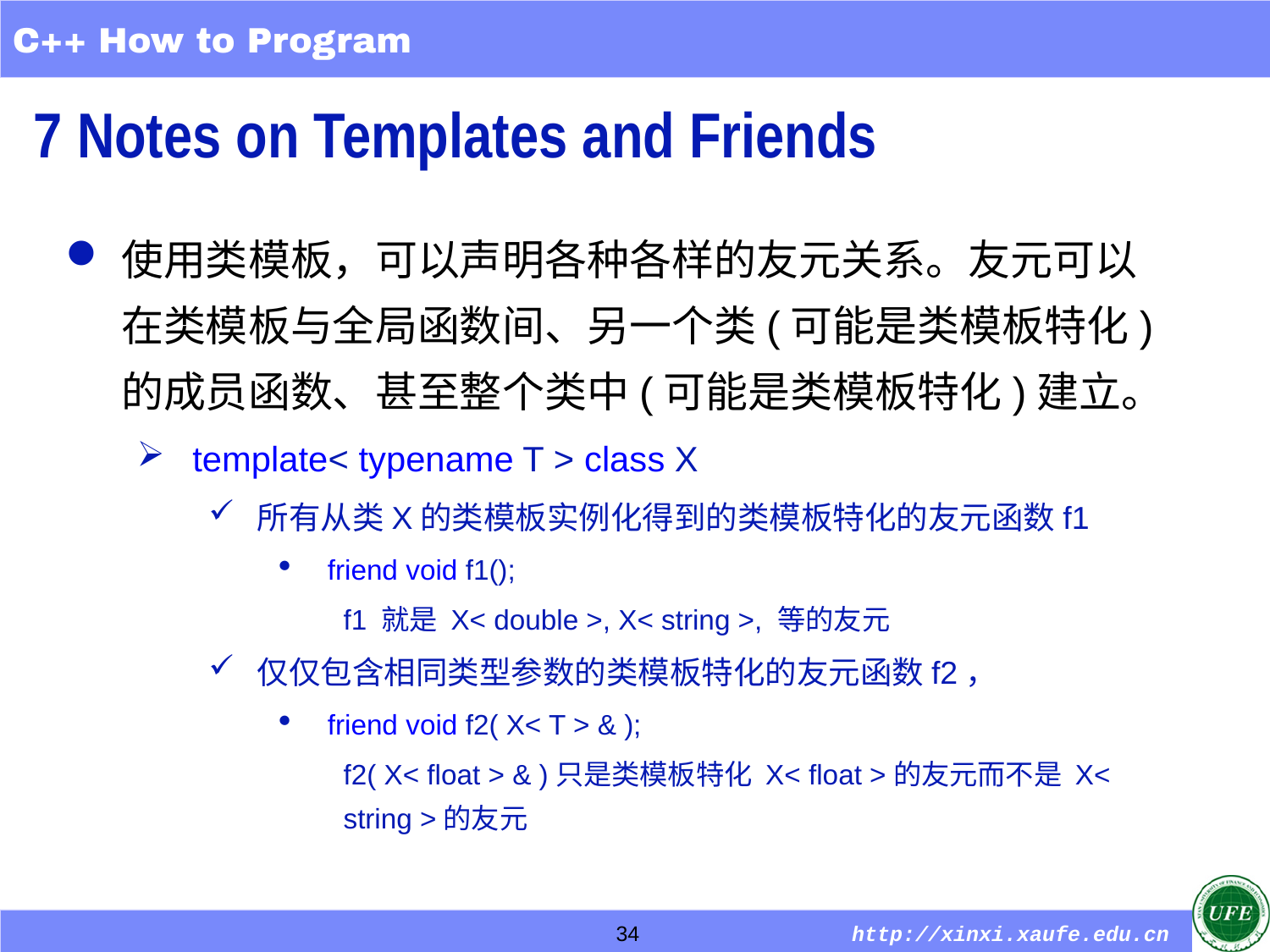

7 Notes on Templates and Friends
使用类模板，可以声明各种各样的友元关系。友元可以在类模板与全局函数间、另一个类(可能是类模板特化)的成员函数、甚至整个类中(可能是类模板特化)建立。
template< typename T > class X
所有从类X的类模板实例化得到的类模板特化的友元函数f1
friend void f1();
f1 就是 X< double >, X< string >, 等的友元
仅仅包含相同类型参数的类模板特化的友元函数f2，
friend void f2( X< T > & );
f2( X< float > & )只是类模板特化 X< float >的友元而不是 X< string >的友元
34